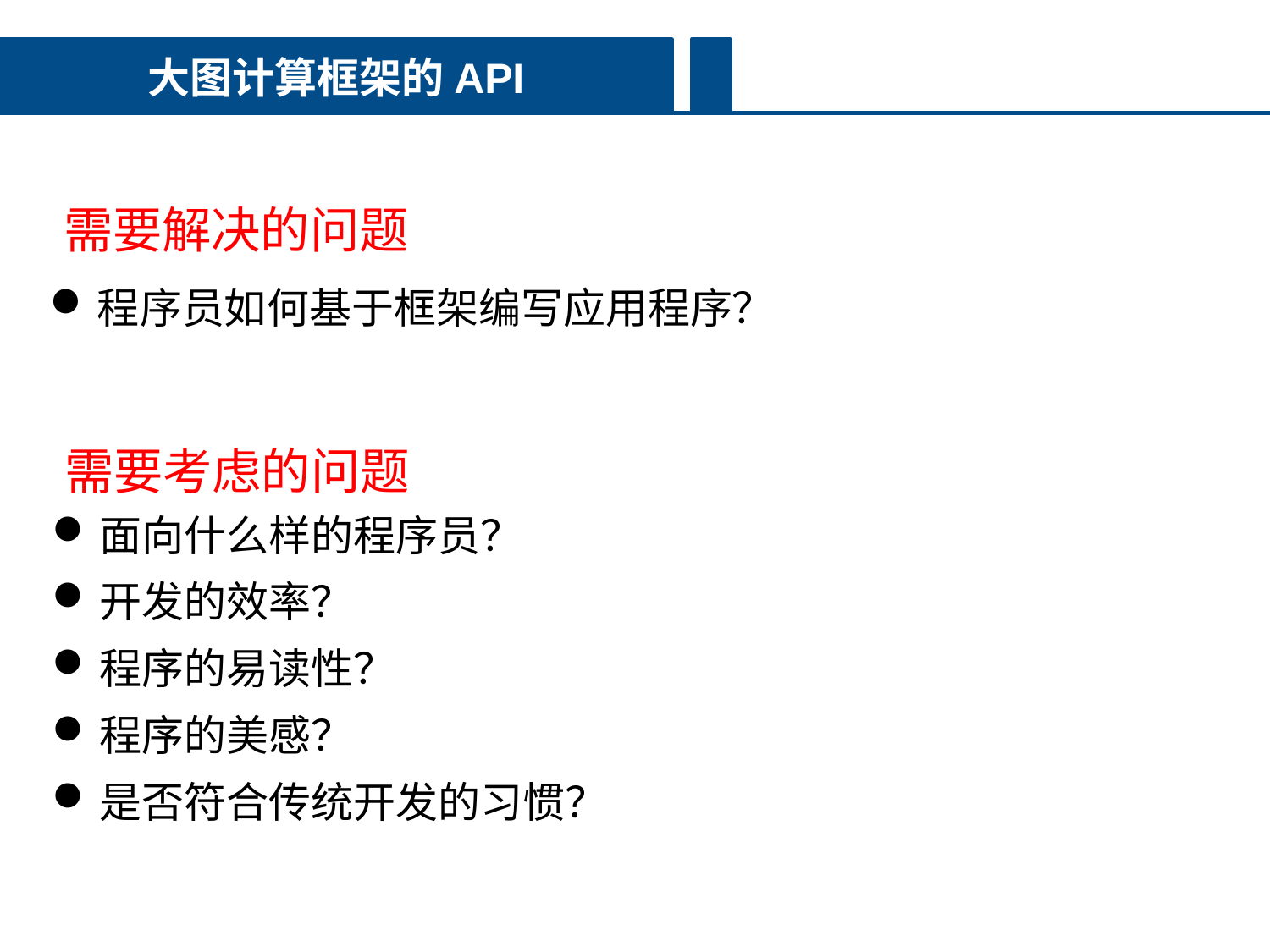

大图计算框架的API

需要解决的问题
程序员如何基于框架编写应用程序？
需要考虑的问题
面向什么样的程序员？
开发的效率？
程序的易读性？
程序的美感？
是否符合传统开发的习惯？